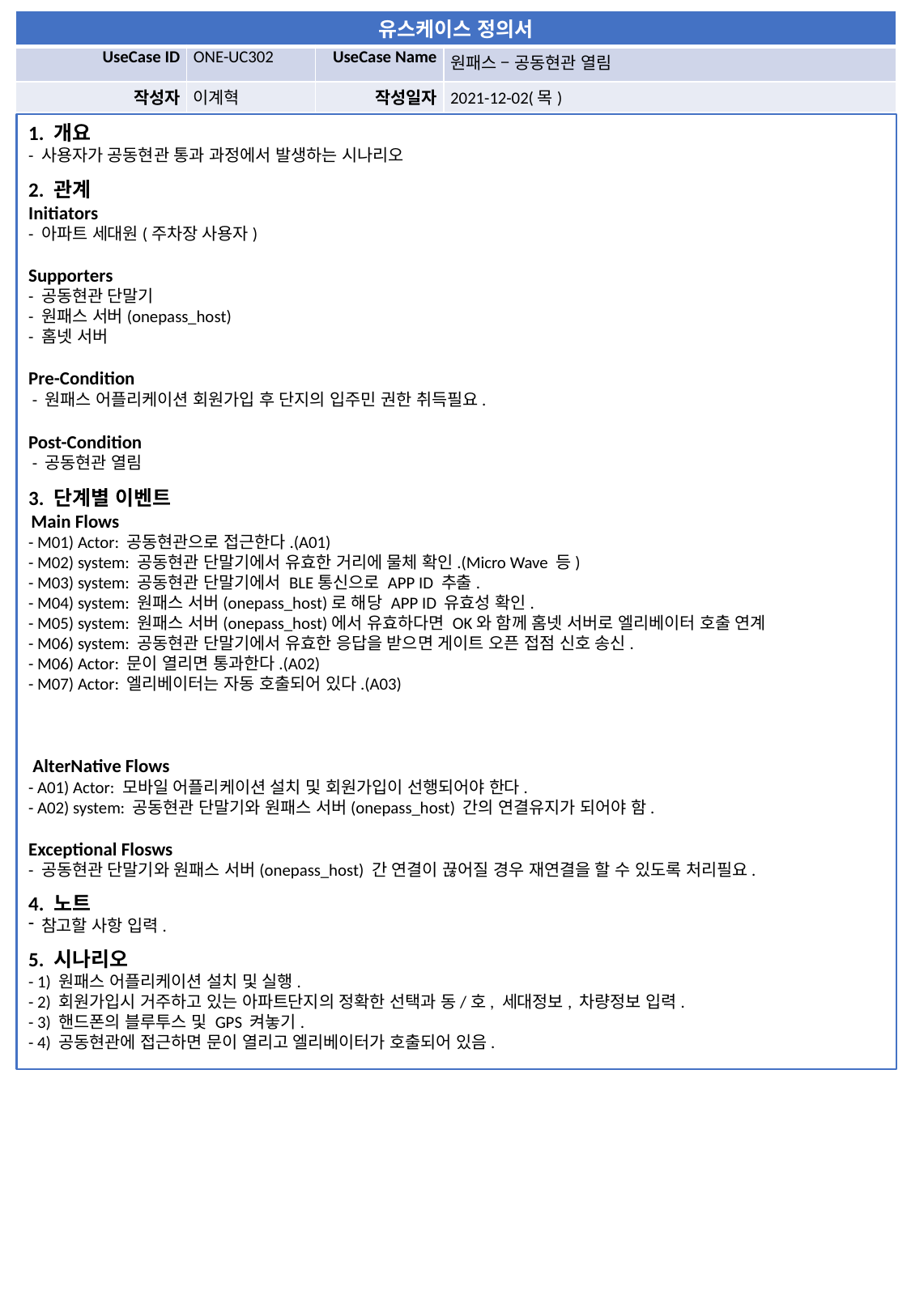

| 유스케이스 정의서 |  |  |  |
| --- | --- | --- | --- |
| UseCase ID | ONE-UC302 | UseCase Name | 원패스 – 공동현관 열림 |
| 작성자 | 이계혁 | 작성일자 | 2021-12-02(목) |
1. 개요
- 사용자가 공동현관 통과 과정에서 발생하는 시나리오

2. 관계
Initiators
- 아파트 세대원(주차장 사용자)

Supporters
- 공동현관 단말기
- 원패스 서버(onepass_host)
- 홈넷 서버

Pre-Condition
 - 원패스 어플리케이션 회원가입 후 단지의 입주민 권한 취득필요.

Post-Condition
 - 공동현관 열림

3. 단계별 이벤트
 Main Flows
- M01) Actor: 공동현관으로 접근한다.(A01)
- M02) system: 공동현관 단말기에서 유효한 거리에 물체 확인.(Micro Wave 등)
- M03) system: 공동현관 단말기에서 BLE통신으로 APP ID 추출.
- M04) system: 원패스 서버(onepass_host)로 해당 APP ID 유효성 확인.
- M05) system: 원패스 서버(onepass_host)에서 유효하다면 OK와 함께 홈넷 서버로 엘리베이터 호출 연계
- M06) system: 공동현관 단말기에서 유효한 응답을 받으면 게이트 오픈 접점 신호 송신.
- M06) Actor: 문이 열리면 통과한다.(A02)
- M07) Actor: 엘리베이터는 자동 호출되어 있다.(A03)

 AlterNative Flows
- A01) Actor: 모바일 어플리케이션 설치 및 회원가입이 선행되어야 한다.
- A02) system: 공동현관 단말기와 원패스 서버(onepass_host) 간의 연결유지가 되어야 함.

Exceptional Flosws
- 공동현관 단말기와 원패스 서버(onepass_host) 간 연결이 끊어질 경우 재연결을 할 수 있도록 처리필요.

4. 노트
참고할 사항 입력.

5. 시나리오
- 1) 원패스 어플리케이션 설치 및 실행.
- 2) 회원가입시 거주하고 있는 아파트단지의 정확한 선택과 동/호, 세대정보, 차량정보 입력.
- 3) 핸드폰의 블루투스 및 GPS 켜놓기.
- 4) 공동현관에 접근하면 문이 열리고 엘리베이터가 호출되어 있음.